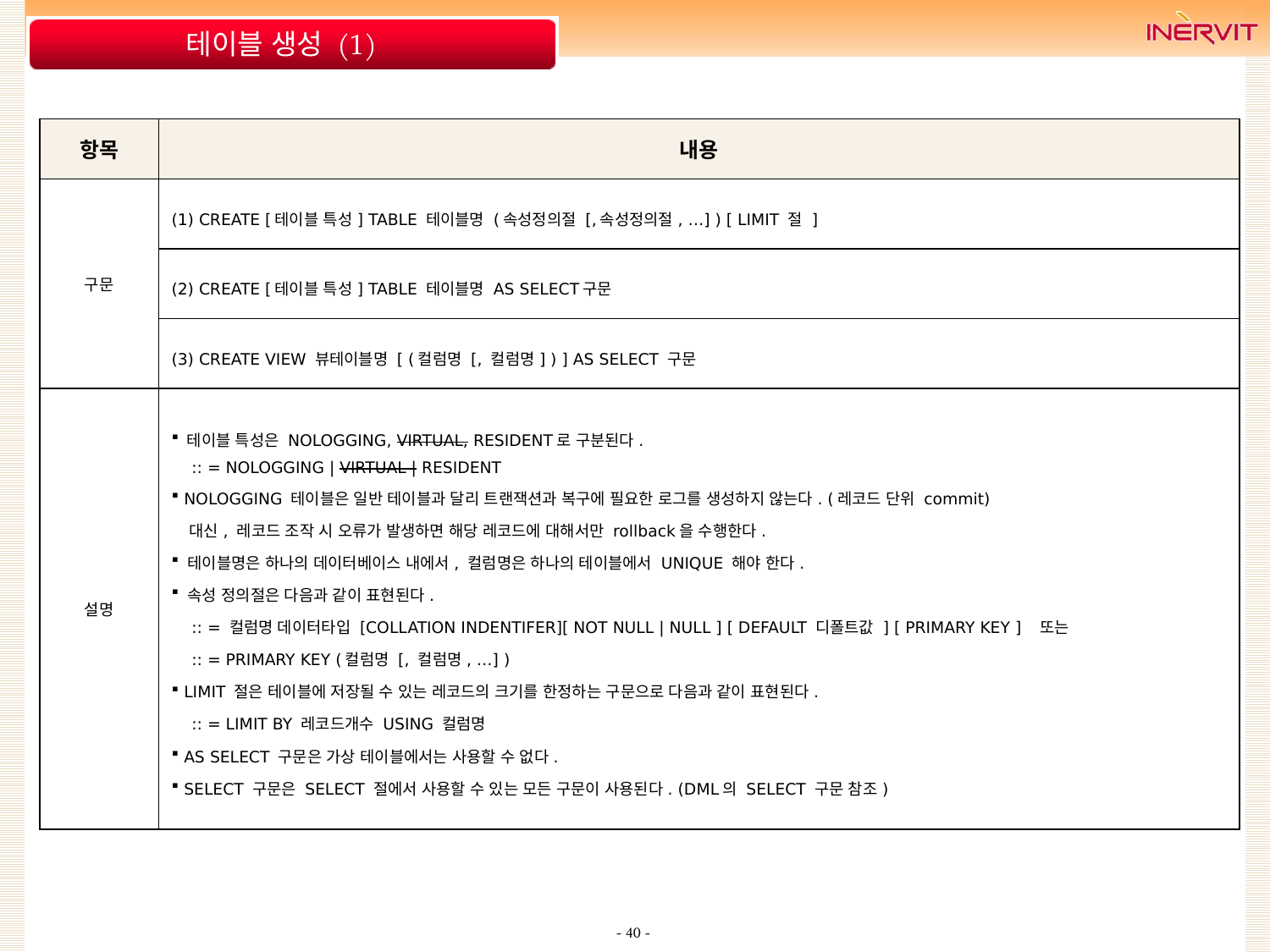

# 테이블 생성 (1)
| 항목 | 내용 |
| --- | --- |
| 구문 | (1) CREATE [테이블 특성] TABLE 테이블명 (속성정의절 [,속성정의절, …] ) [ LIMIT 절 ] |
|  | (2) CREATE [테이블 특성] TABLE 테이블명 AS SELECT구문 |
|  | (3) CREATE VIEW 뷰테이블명 [ (컬럼명 [, 컬럼명] ) ] AS SELECT 구문 |
| 설명 | 테이블 특성은 NOLOGGING, VIRTUAL, RESIDENT로 구분된다. :: = NOLOGGING | VIRTUAL | RESIDENT NOLOGGING 테이블은 일반 테이블과 달리 트랜잭션과 복구에 필요한 로그를 생성하지 않는다. (레코드 단위 commit) 대신, 레코드 조작 시 오류가 발생하면 해당 레코드에 대해서만 rollback을 수행한다. 테이블명은 하나의 데이터베이스 내에서, 컬럼명은 하나의 테이블에서 UNIQUE 해야 한다. 속성 정의절은 다음과 같이 표현된다. :: = 컬럼명 데이터타입 [COLLATION INDENTIFER][ NOT NULL | NULL ] [ DEFAULT 디폴트값 ] [ PRIMARY KEY ] 또는 :: = PRIMARY KEY (컬럼명 [, 컬럼명, …] ) LIMIT 절은 테이블에 저장될 수 있는 레코드의 크기를 한정하는 구문으로 다음과 같이 표현된다. :: = LIMIT BY 레코드개수 USING 컬럼명 AS SELECT 구문은 가상 테이블에서는 사용할 수 없다. SELECT 구문은 SELECT 절에서 사용할 수 있는 모든 구문이 사용된다. (DML의 SELECT 구문 참조) |
- 40 -